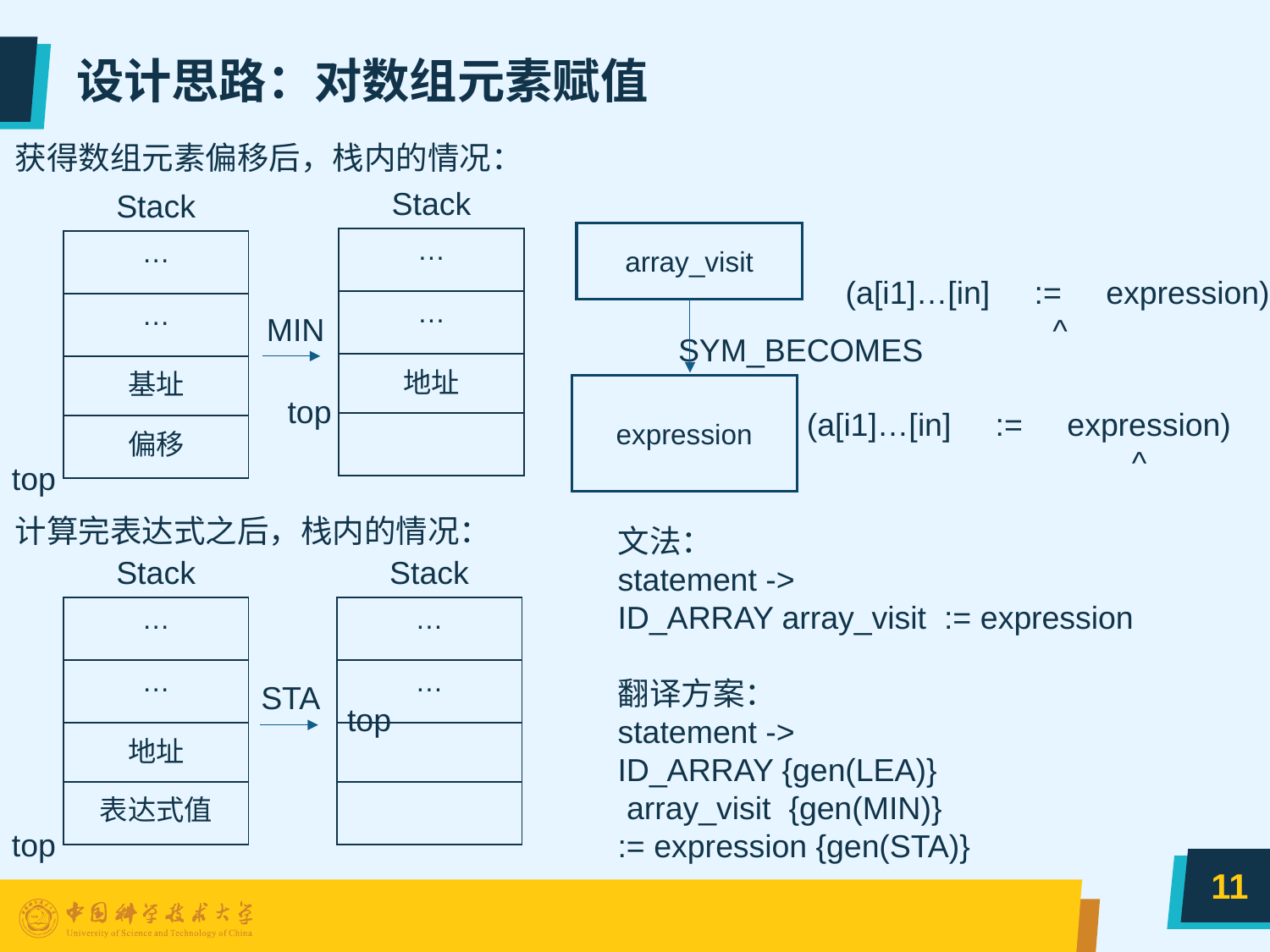

# 设计思路：对数组元素赋值
获得数组元素偏移后，栈内的情况：
Stack
Stack

array_visit

| … |
| --- |
| … |
| 地址 |
|  |
| … |
| --- |
| … |
| 基址 |
| 偏移 |
(a[i1]…[in]     :=     expression)
	         ^
MIN
SYM_BECOMES

expression

top
(a[i1]…[in]     :=     expression)
	         	        ^
top
计算完表达式之后，栈内的情况：
文法：
statement ->
ID_ARRAY array_visit  := expression

翻译方案：
statement ->
ID_ARRAY {gen(LEA)}
 array_visit  {gen(MIN)}
:= expression {gen(STA)}

Stack
Stack
| … |
| --- |
| … |
| 地址 |
| 表达式值 |
| … |
| --- |
| … |
|  |
|  |
STA
top
top
11